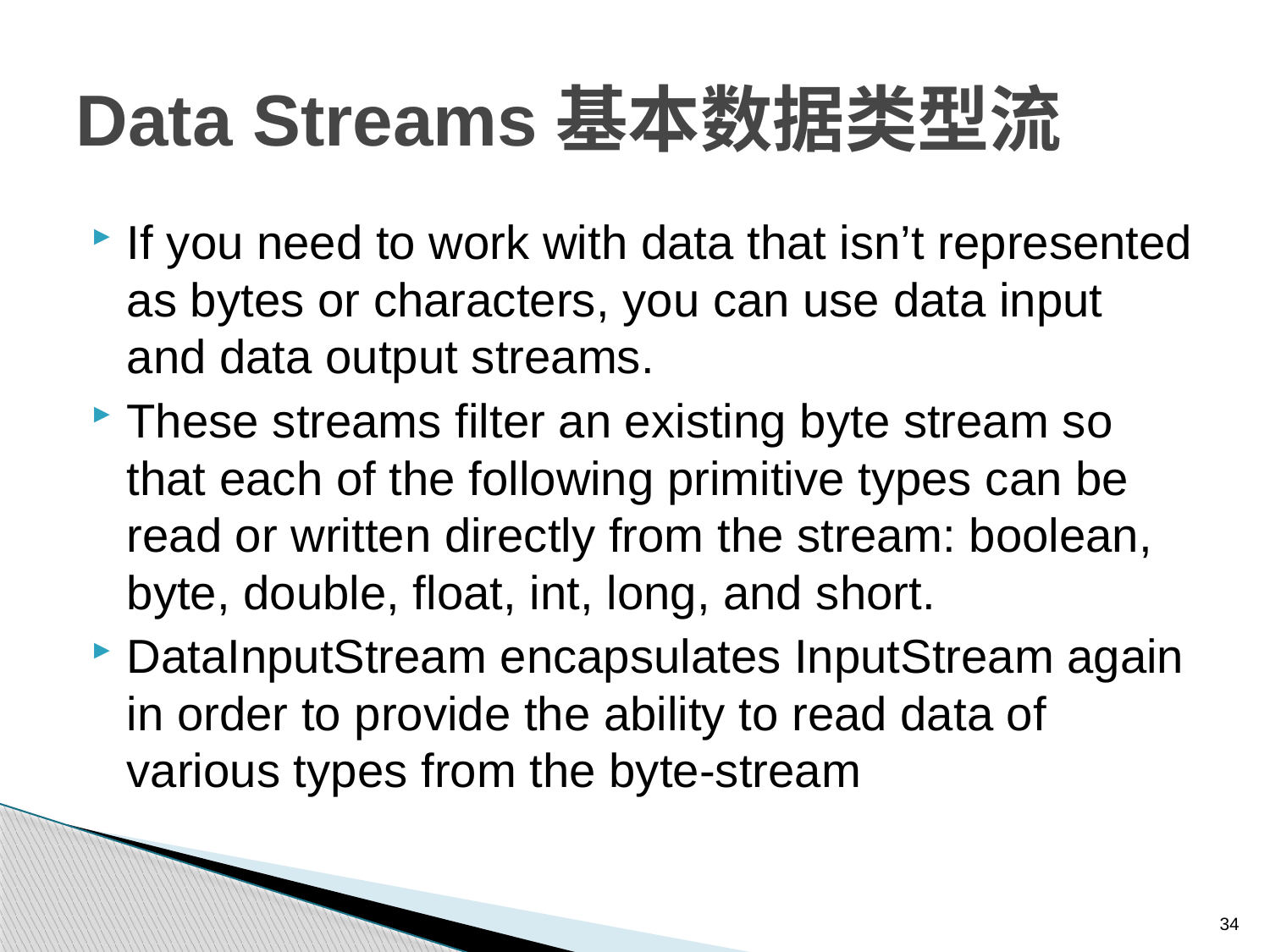

# Data Streams基本数据类型流
If you need to work with data that isn’t represented as bytes or characters, you can use data input and data output streams.
These streams filter an existing byte stream so that each of the following primitive types can be read or written directly from the stream: boolean, byte, double, float, int, long, and short.
DataInputStream encapsulates InputStream again in order to provide the ability to read data of various types from the byte-stream
34